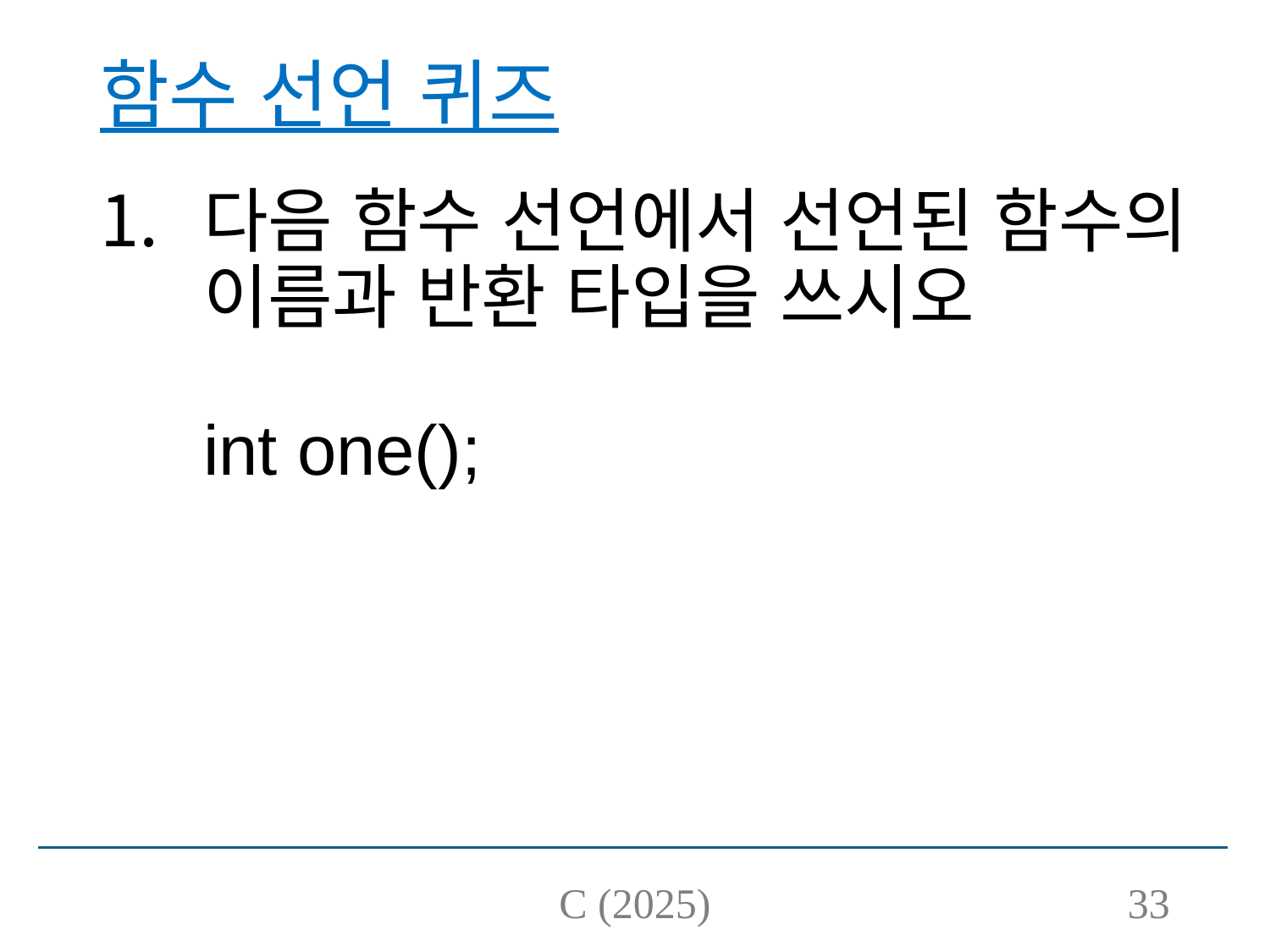

# 함수 선언 퀴즈
다음 함수 선언에서 선언된 함수의 이름과 반환 타입을 쓰시오
int one();
C (2025)
33